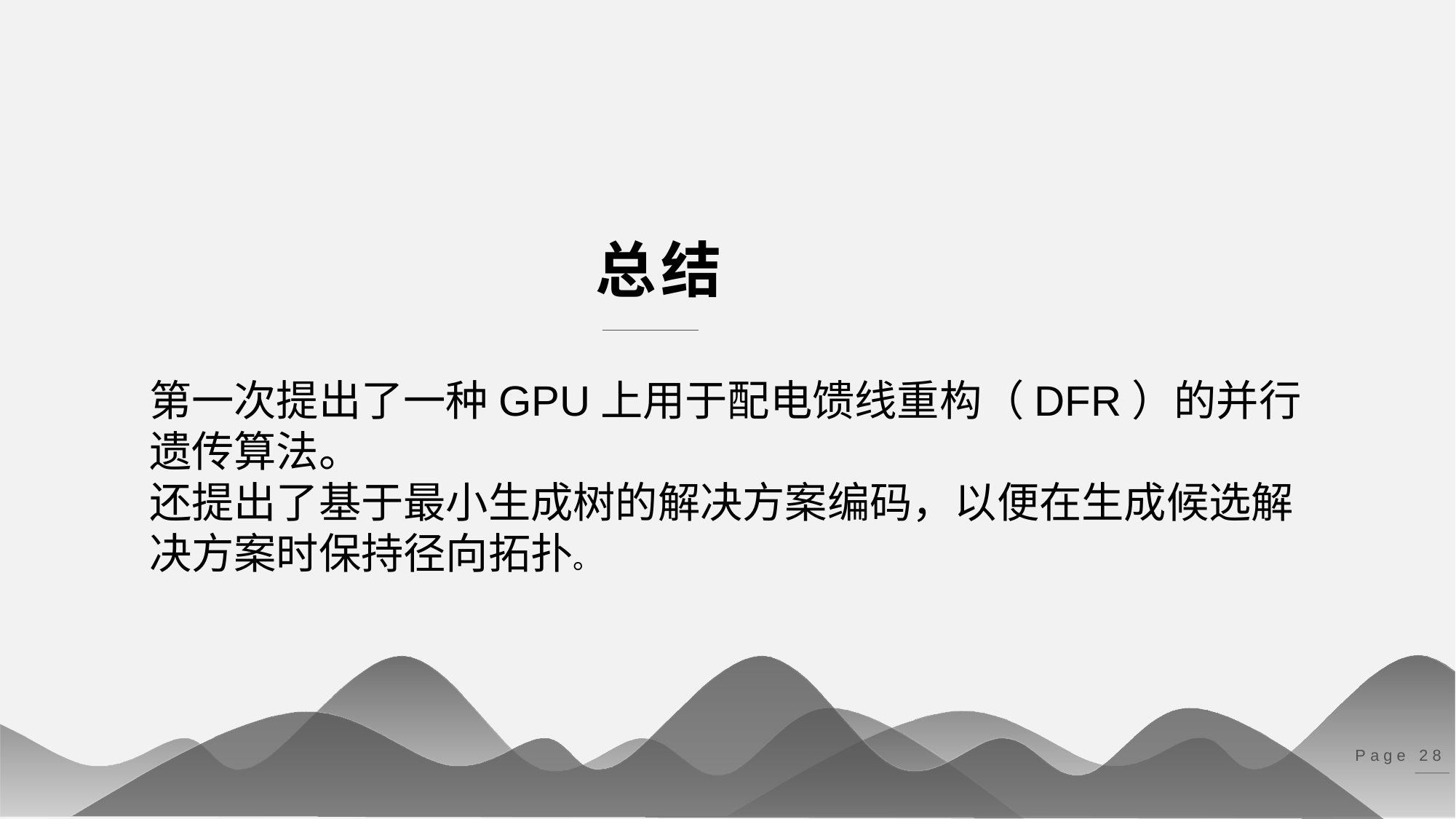

总结
第一次提出了一种GPU上用于配电馈线重构（DFR）的并行遗传算法。
还提出了基于最小生成树的解决方案编码，以便在生成候选解决方案时保持径向拓扑。

Page 28